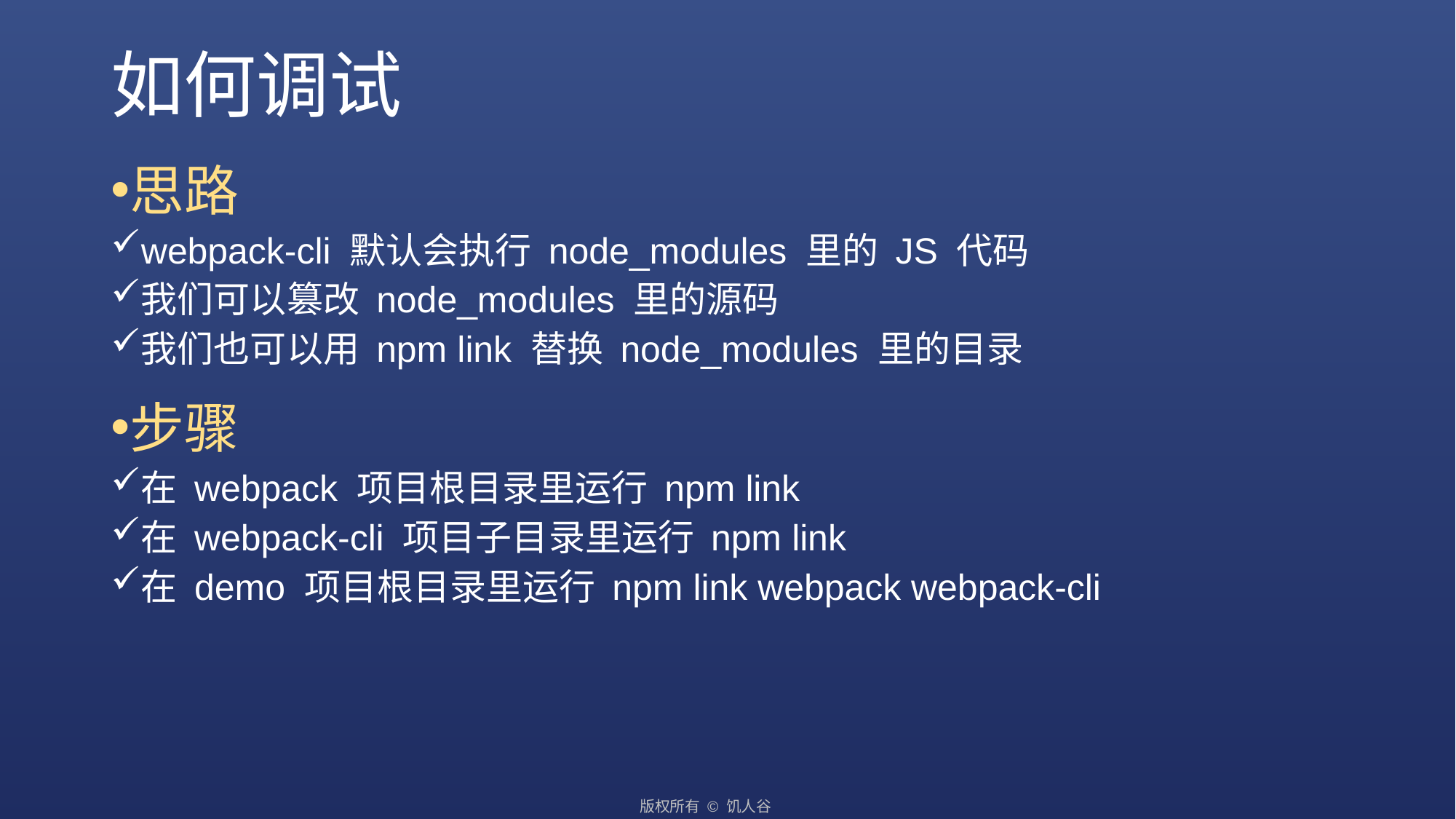

# 如何调试
思路
webpack-cli 默认会执行 node_modules 里的 JS 代码
我们可以篡改 node_modules 里的源码
我们也可以用 npm link 替换 node_modules 里的目录
步骤
在 webpack 项目根目录里运行 npm link
在 webpack-cli 项目子目录里运行 npm link
在 demo 项目根目录里运行 npm link webpack webpack-cli